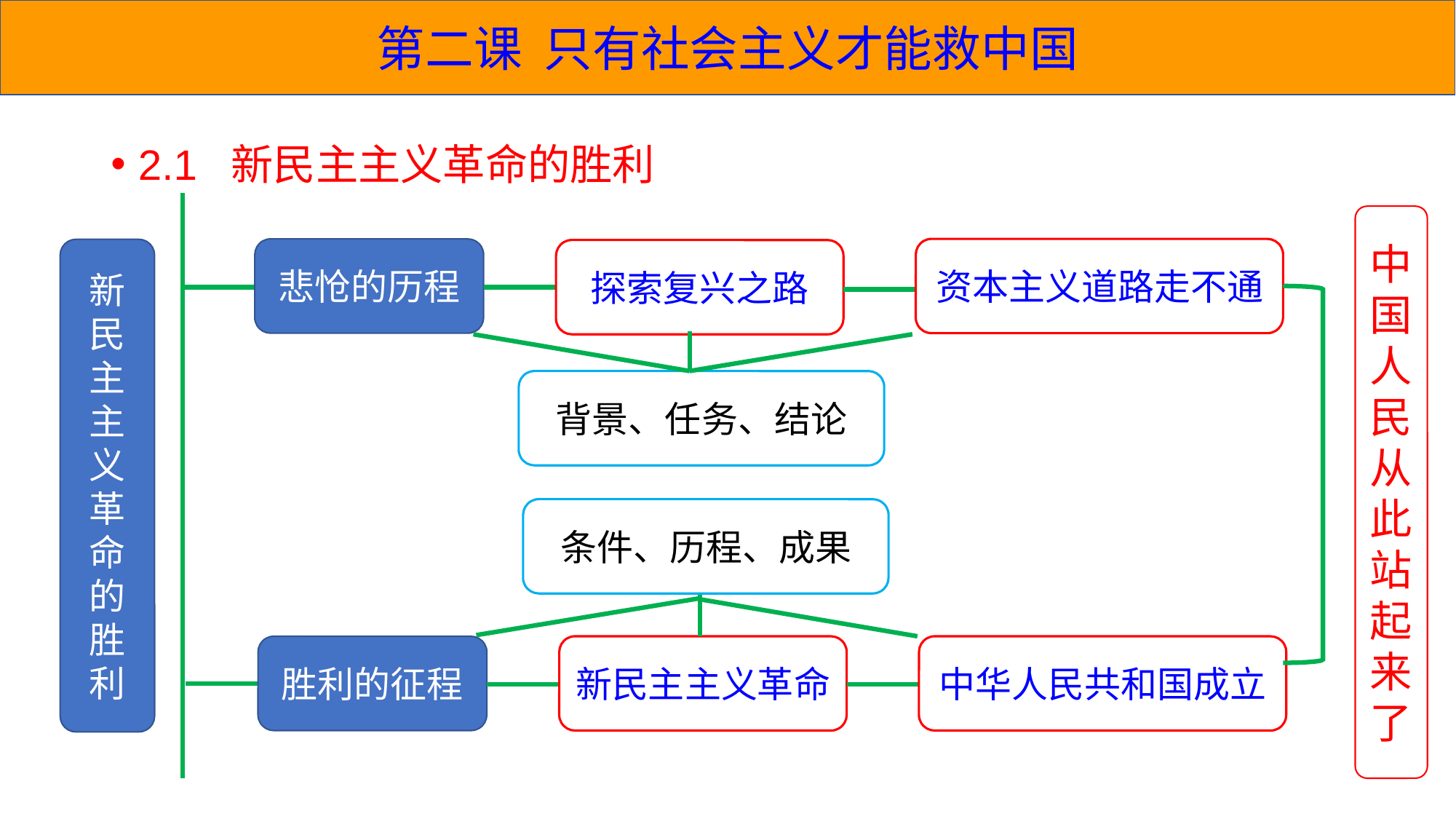

第二课  只有社会主义才能救中国
2.1  新民主主义革命的胜利
中国人民从此站起来了
资本主义道路走不通
悲怆的历程
新民主主义革命的胜利
探索复兴之路

背景、任务、结论
条件、历程、成果
新民主主义革命
中华人民共和国成立
胜利的征程